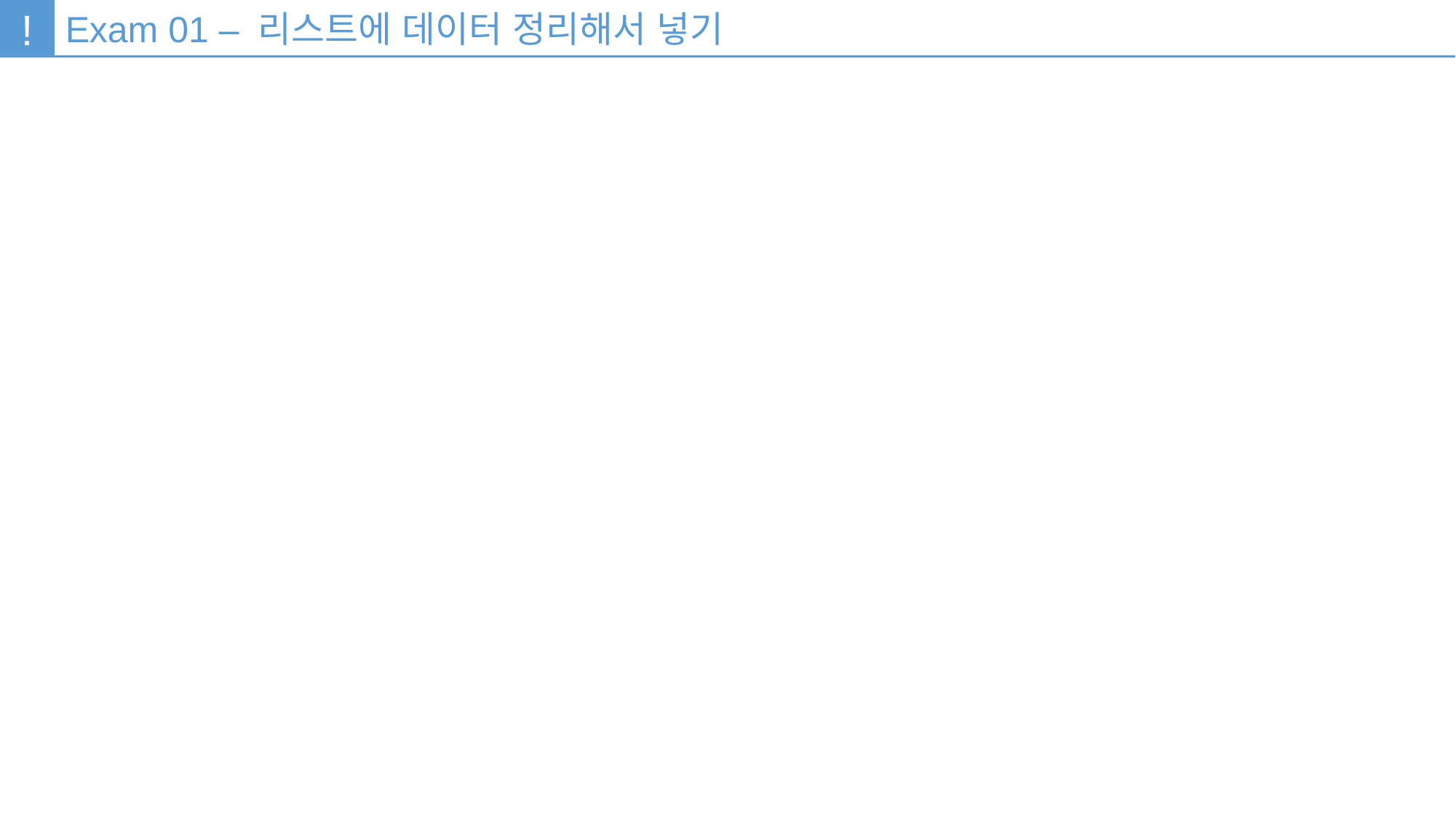

!
Exam 01 – 리스트에 데이터 정리해서 넣기